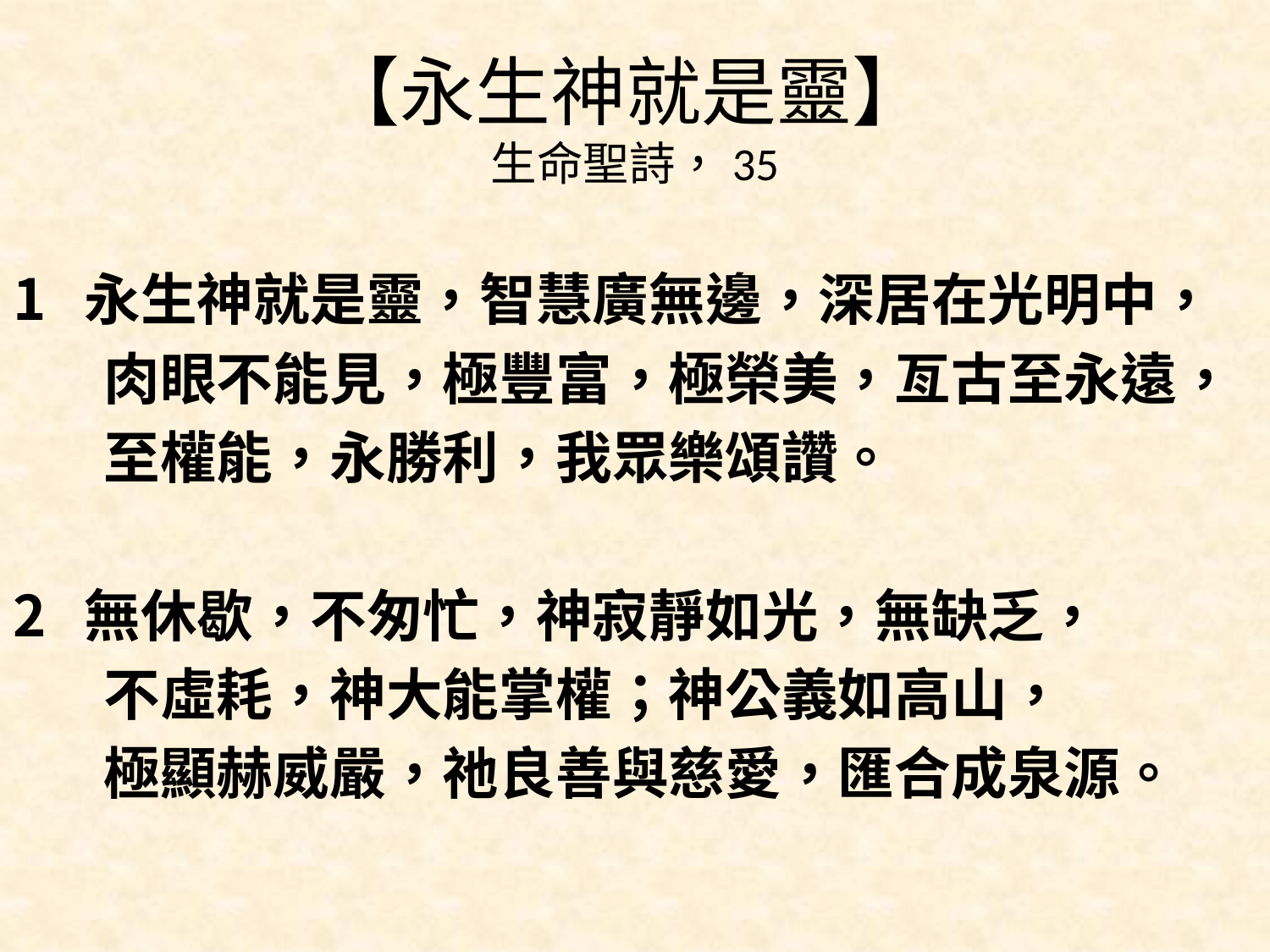

# 【永生神就是靈】 生命聖詩，35
永生神就是靈，智慧廣無邊，深居在光明中，
      肉眼不能見，極豐富，極榮美，亙古至永遠，
      至權能，永勝利，我眾樂頌讚。

無休歇，不匆忙，神寂靜如光，無缺乏，
      不虛耗，神大能掌權；神公義如高山，
      極顯赫威嚴，祂良善與慈愛，匯合成泉源。